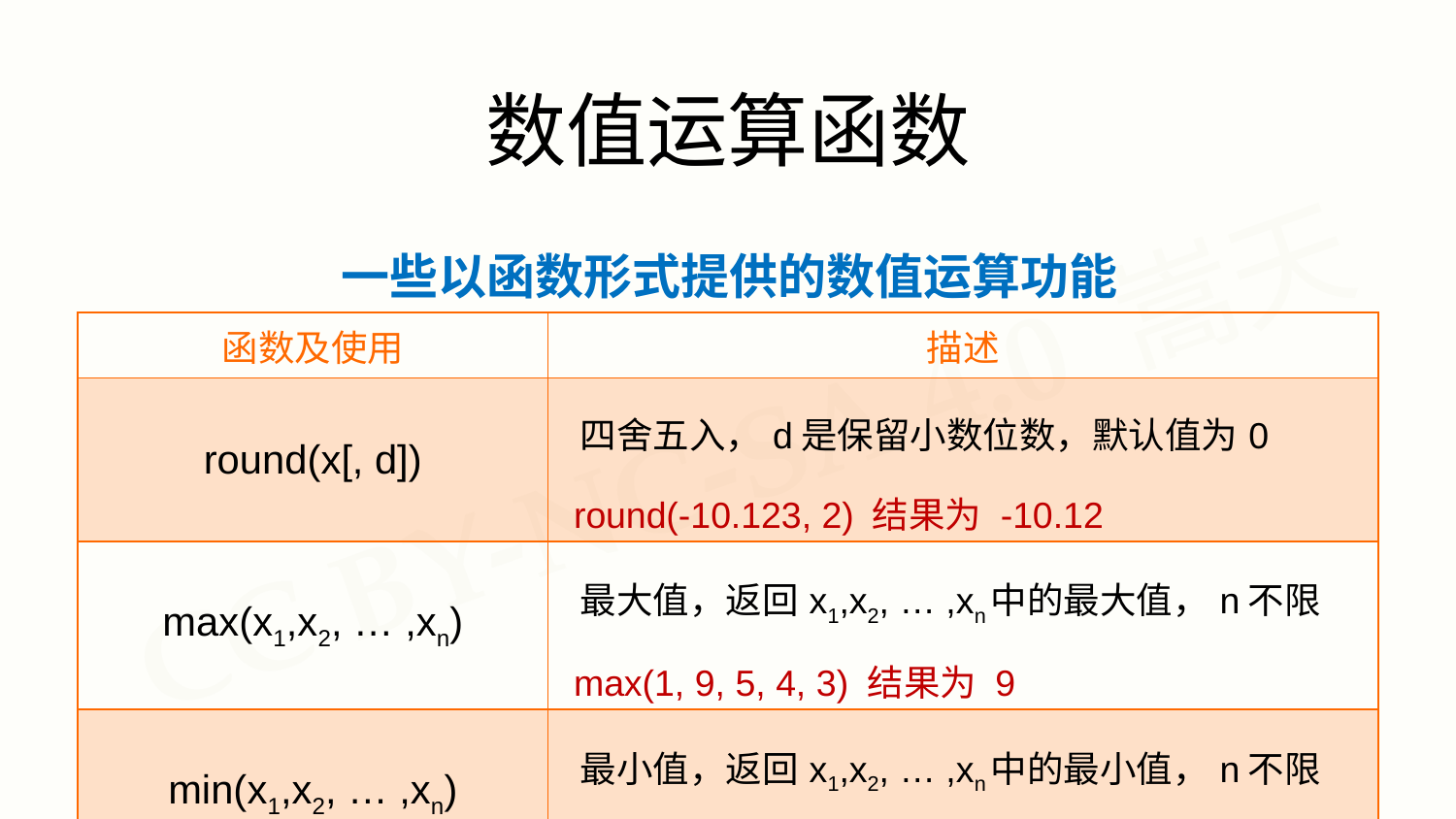

数值运算函数
一些以函数形式提供的数值运算功能
| 函数及使用 | 描述 |
| --- | --- |
| round(x[, d]) | 四舍五入，d是保留小数位数，默认值为0 round(-10.123, 2) 结果为 -10.12 |
| max(x1,x2, … ,xn) | 最大值，返回x1,x2, … ,xn中的最大值，n不限 max(1, 9, 5, 4, 3) 结果为 9 |
| min(x1,x2, … ,xn) | 最小值，返回x1,x2, … ,xn中的最小值，n不限 min(1, 9, 5, 4, 3) 结果为 1 |